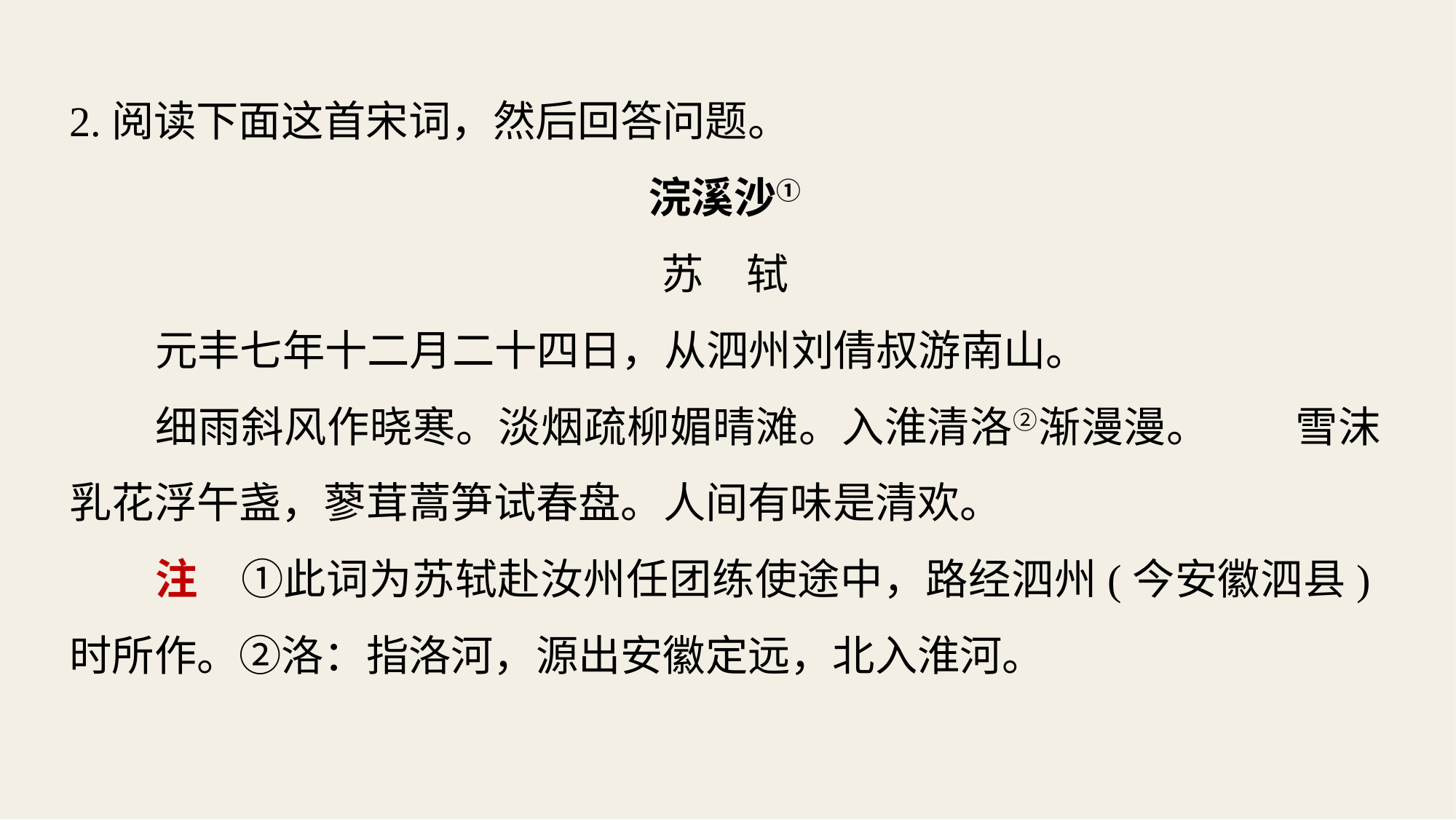

2.阅读下面这首宋词，然后回答问题。
浣溪沙①
苏　轼
元丰七年十二月二十四日，从泗州刘倩叔游南山。
细雨斜风作晓寒。淡烟疏柳媚晴滩。入淮清洛②渐漫漫。　　雪沫乳花浮午盏，蓼茸蒿笋试春盘。人间有味是清欢。
注　①此词为苏轼赴汝州任团练使途中，路经泗州(今安徽泗县)时所作。②洛：指洛河，源出安徽定远，北入淮河。